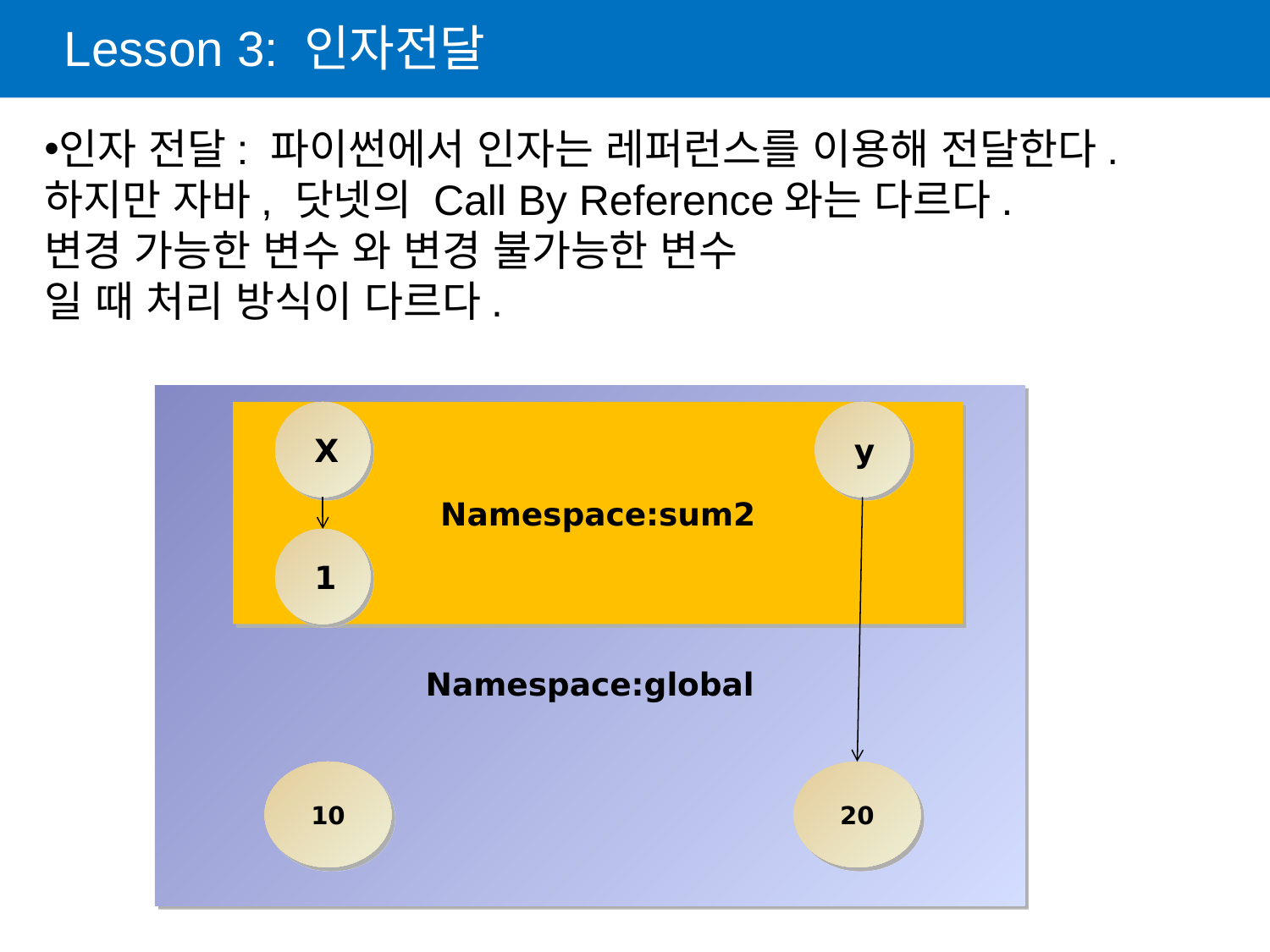

# Lesson 3: 인자전달
인자 전달: 파이썬에서 인자는 레퍼런스를 이용해 전달한다.
하지만 자바, 닷넷의 Call By Reference와는 다르다.
변경 가능한 변수 와 변경 불가능한 변수
일 때 처리 방식이 다르다.

Namespace:global
Namespace:sum2
X
y

1
10
20